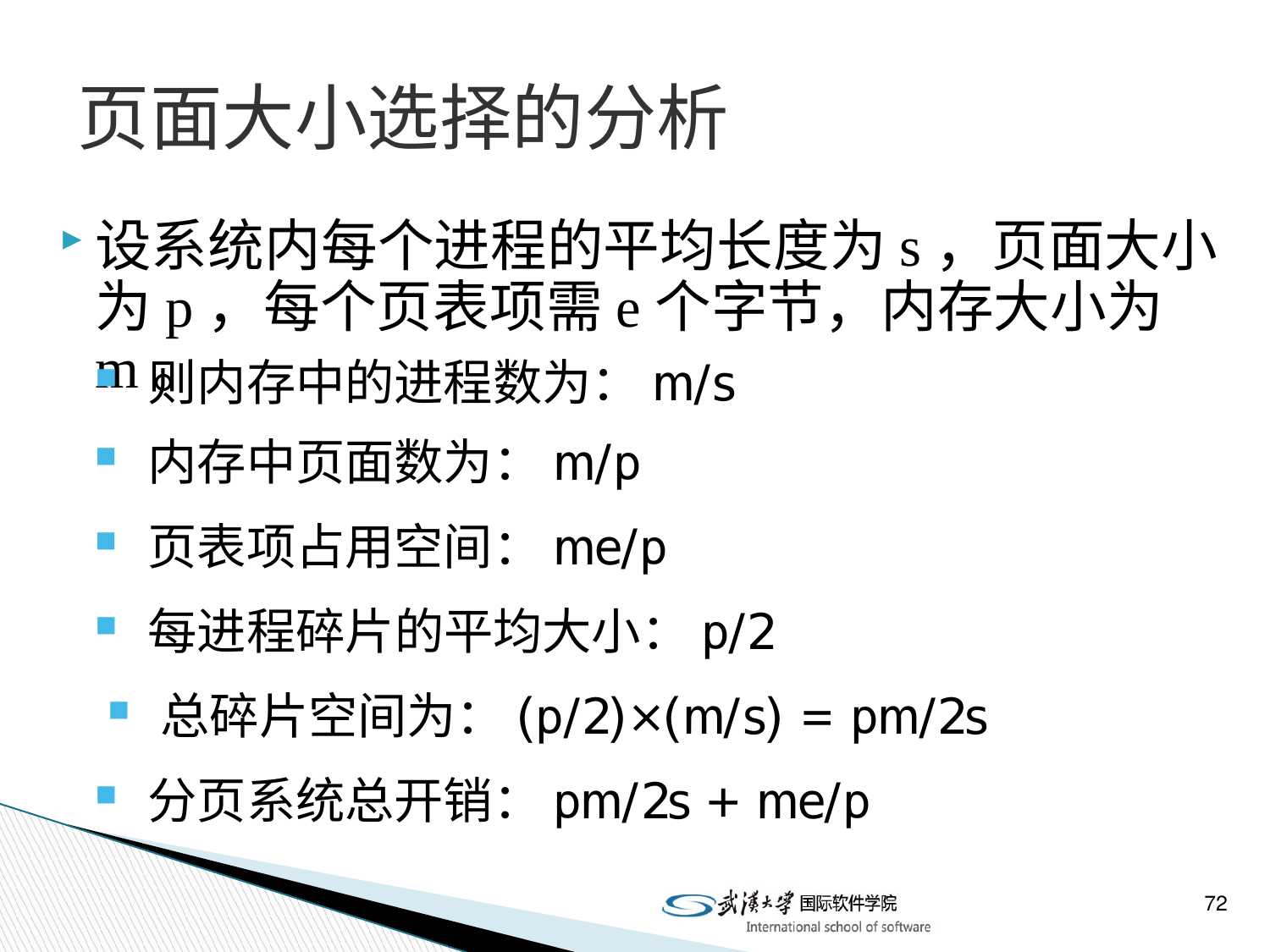

# 页面大小选择的分析
设系统内每个进程的平均长度为s，页面大小为p，每个页表项需e个字节，内存大小为m。
 则内存中的进程数为：m/s
 内存中页面数为：m/p
 页表项占用空间：me/p
 每进程碎片的平均大小：p/2
 总碎片空间为：(p/2)×(m/s) = pm/2s
 分页系统总开销：pm/2s + me/p